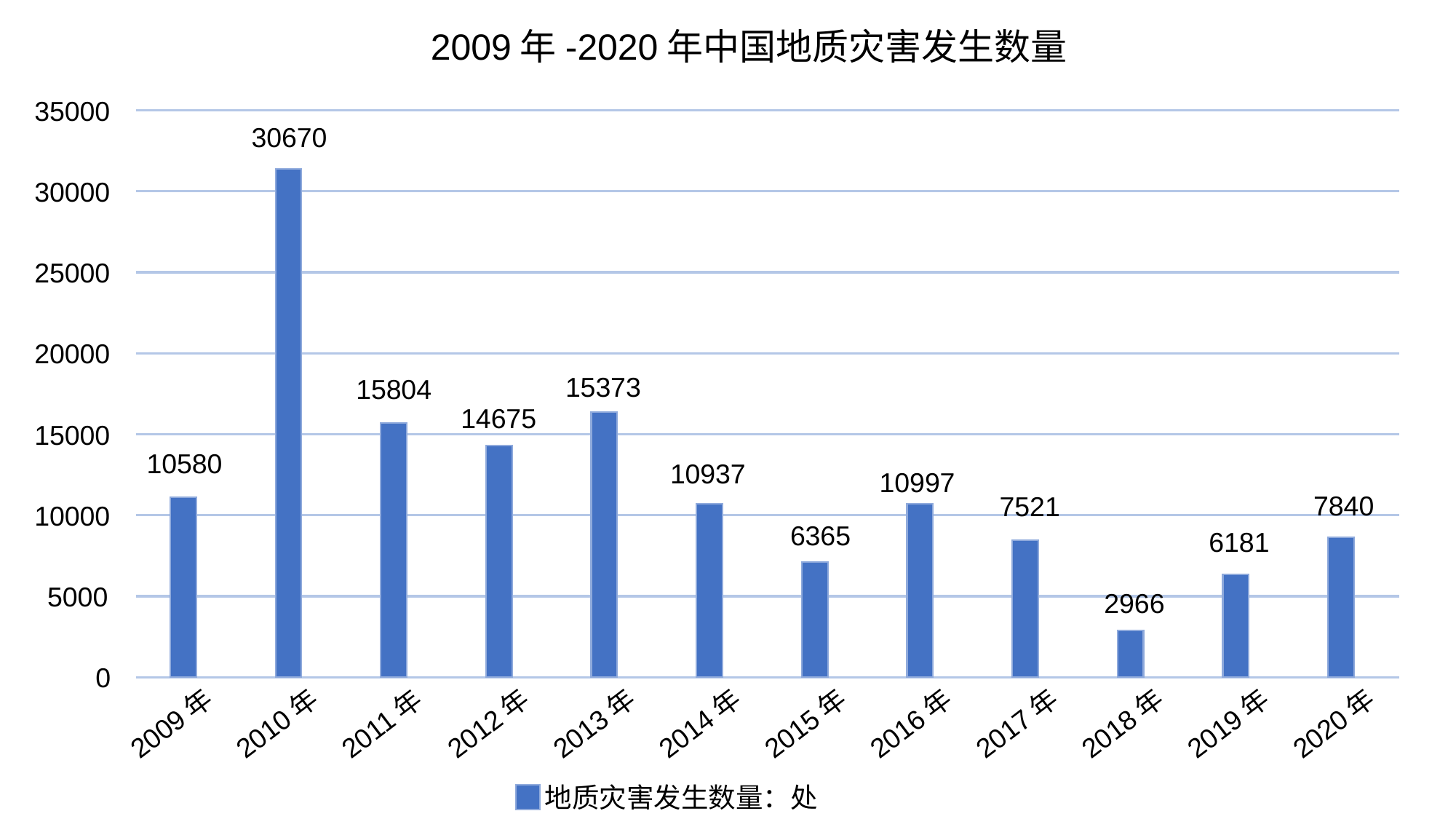

2009年-2020年中国地质灾害发生数量
35000
30670
30000

25000
20000
15373
15804
14675
15000

10580

10937
10997
  7840
  7521
10000

  6365
  6181

5000

  2966

0
2009年
2010年
2011年
2012年
2013年
2014年
2015年
2016年
2017年
2018年
2019年
2020年
地质灾害发生数量：处